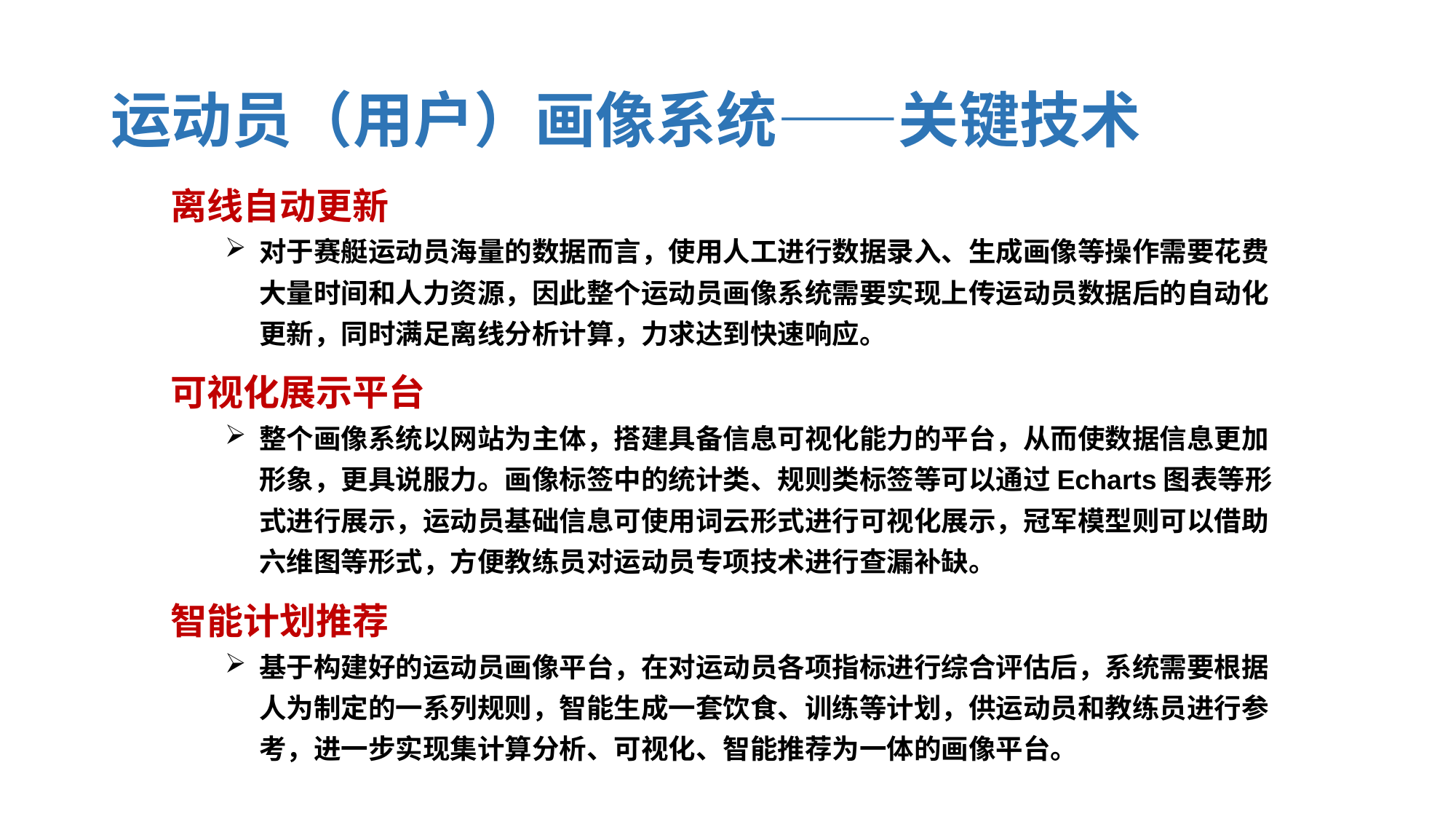

# 运动员（用户）画像系统——关键技术
离线自动更新
对于赛艇运动员海量的数据而言，使用人工进行数据录入、生成画像等操作需要花费大量时间和人力资源，因此整个运动员画像系统需要实现上传运动员数据后的自动化更新，同时满足离线分析计算，力求达到快速响应。
可视化展示平台
整个画像系统以网站为主体，搭建具备信息可视化能力的平台，从而使数据信息更加形象，更具说服力。画像标签中的统计类、规则类标签等可以通过Echarts图表等形式进行展示，运动员基础信息可使用词云形式进行可视化展示，冠军模型则可以借助六维图等形式，方便教练员对运动员专项技术进行查漏补缺。
智能计划推荐
基于构建好的运动员画像平台，在对运动员各项指标进行综合评估后，系统需要根据人为制定的一系列规则，智能生成一套饮食、训练等计划，供运动员和教练员进行参考，进一步实现集计算分析、可视化、智能推荐为一体的画像平台。